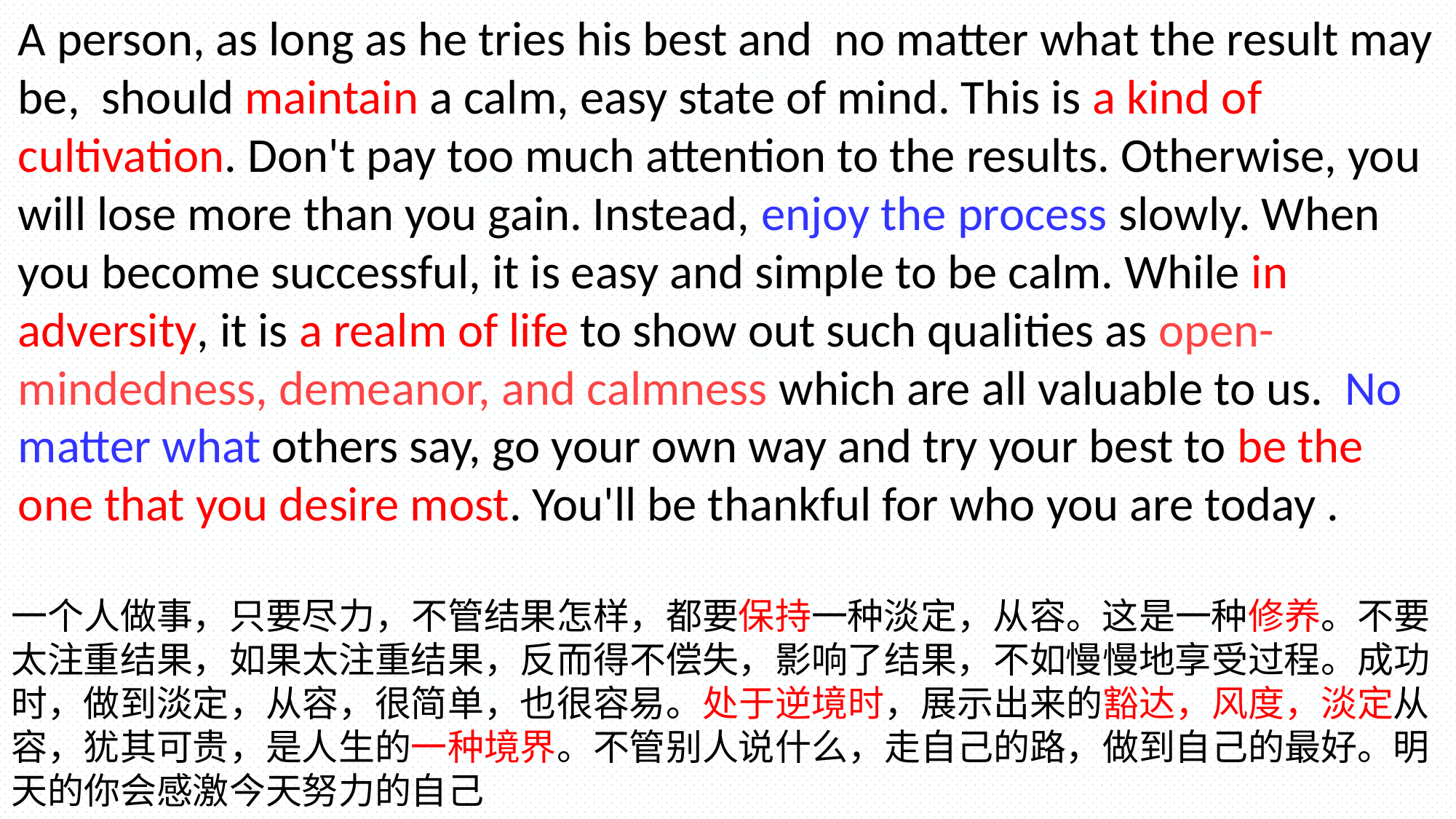

A person, as long as he tries his best and  no matter what the result may be,  should maintain a calm, easy state of mind. This is a kind of cultivation. Don't pay too much attention to the results. Otherwise, you will lose more than you gain. Instead, enjoy the process slowly. When you become successful, it is easy and simple to be calm. While in adversity, it is a realm of life to show out such qualities as open-mindedness, demeanor, and calmness which are all valuable to us.  No matter what others say, go your own way and try your best to be the one that you desire most. You'll be thankful for who you are today .
一个人做事，只要尽力，不管结果怎样，都要保持一种淡定，从容。这是一种修养。不要太注重结果，如果太注重结果，反而得不偿失，影响了结果，不如慢慢地享受过程。成功时，做到淡定，从容，很简单，也很容易。处于逆境时，展示出来的豁达，风度，淡定从容，犹其可贵，是人生的一种境界。不管别人说什么，走自己的路，做到自己的最好。明天的你会感激今天努力的自己